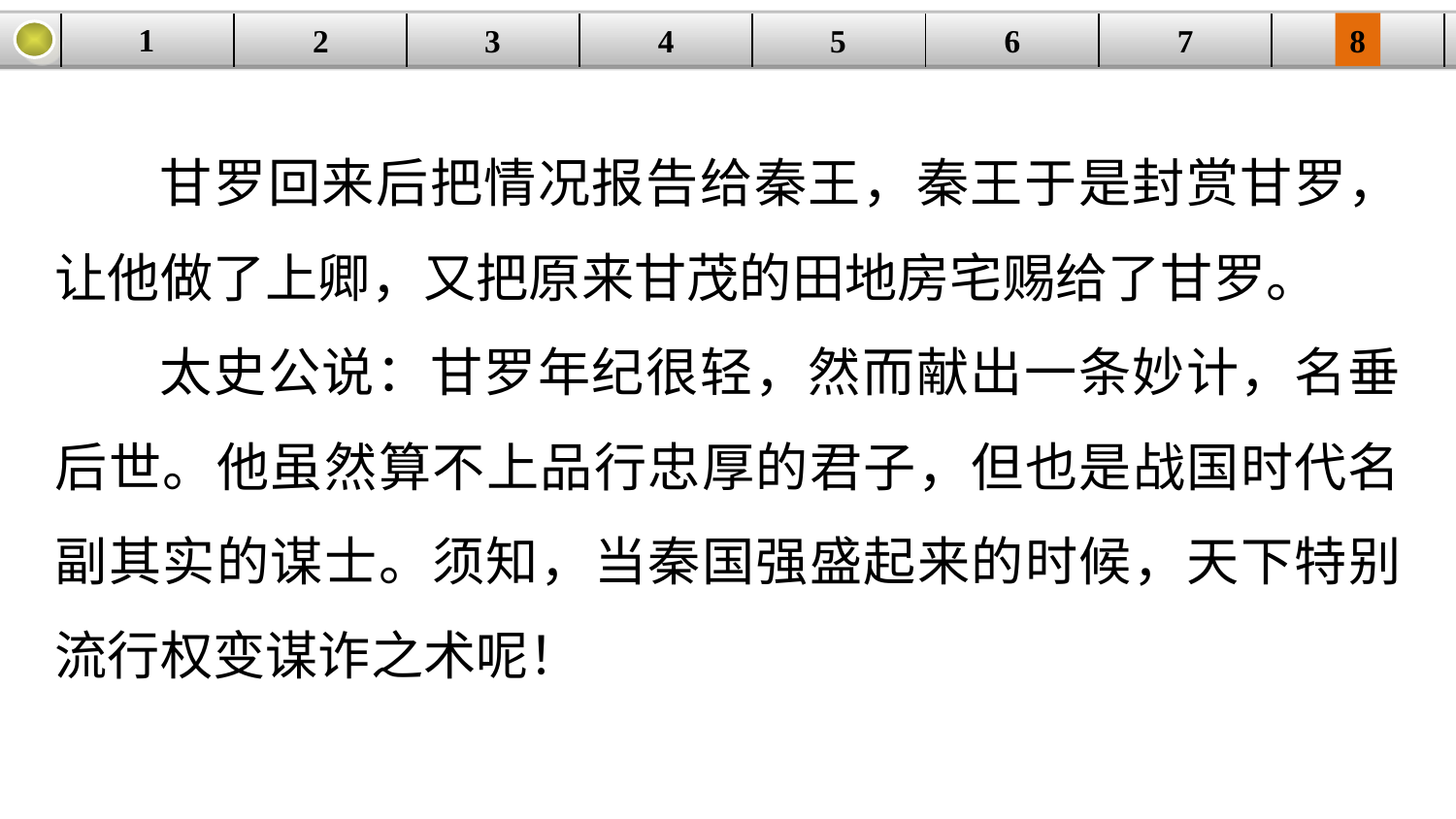

1
3
4
5
6
8
2
|  |  |  |  |  |  |  |  |
| --- | --- | --- | --- | --- | --- | --- | --- |
7

甘罗回来后把情况报告给秦王，秦王于是封赏甘罗，让他做了上卿，又把原来甘茂的田地房宅赐给了甘罗。
太史公说：甘罗年纪很轻，然而献出一条妙计，名垂后世。他虽然算不上品行忠厚的君子，但也是战国时代名副其实的谋士。须知，当秦国强盛起来的时候，天下特别流行权变谋诈之术呢！